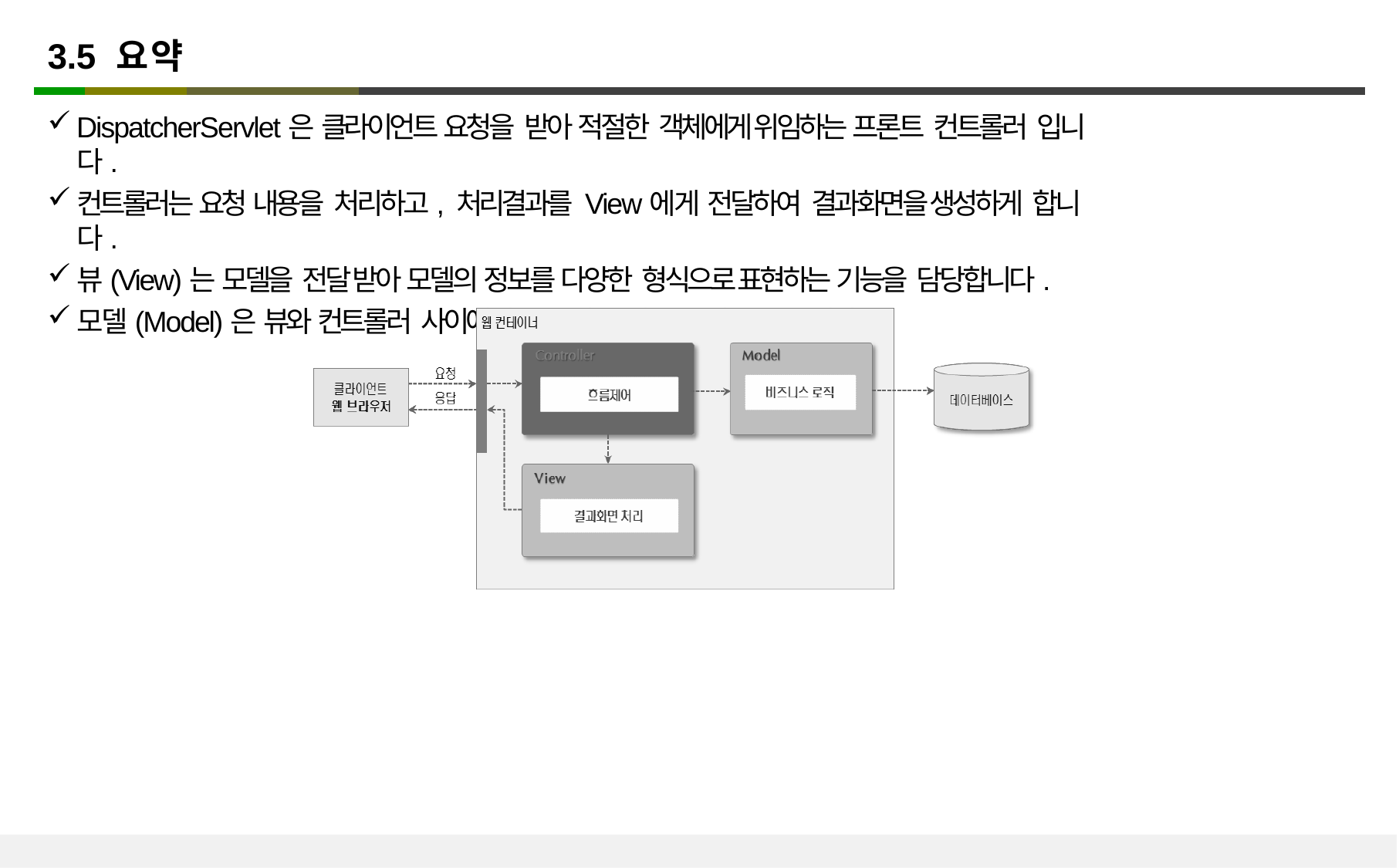

# 3.5 요약
DispatcherServlet은 클라이언트 요청을  받아 적절한 객체에게 위임하는 프론트  컨트롤러 입니다.
컨트롤러는 요청 내용을  처리하고, 처리결과를 View에게 전달하여  결과화면을 생성하게 합니다.
뷰(View)는 모델을 전달 받아 모델의  정보를  다양한  형식으로 표현하는 기능을 담당합니다.
모델(Model)은 뷰와 컨트롤러 사이에서 주고 받는 정보를  담고 있습니다.